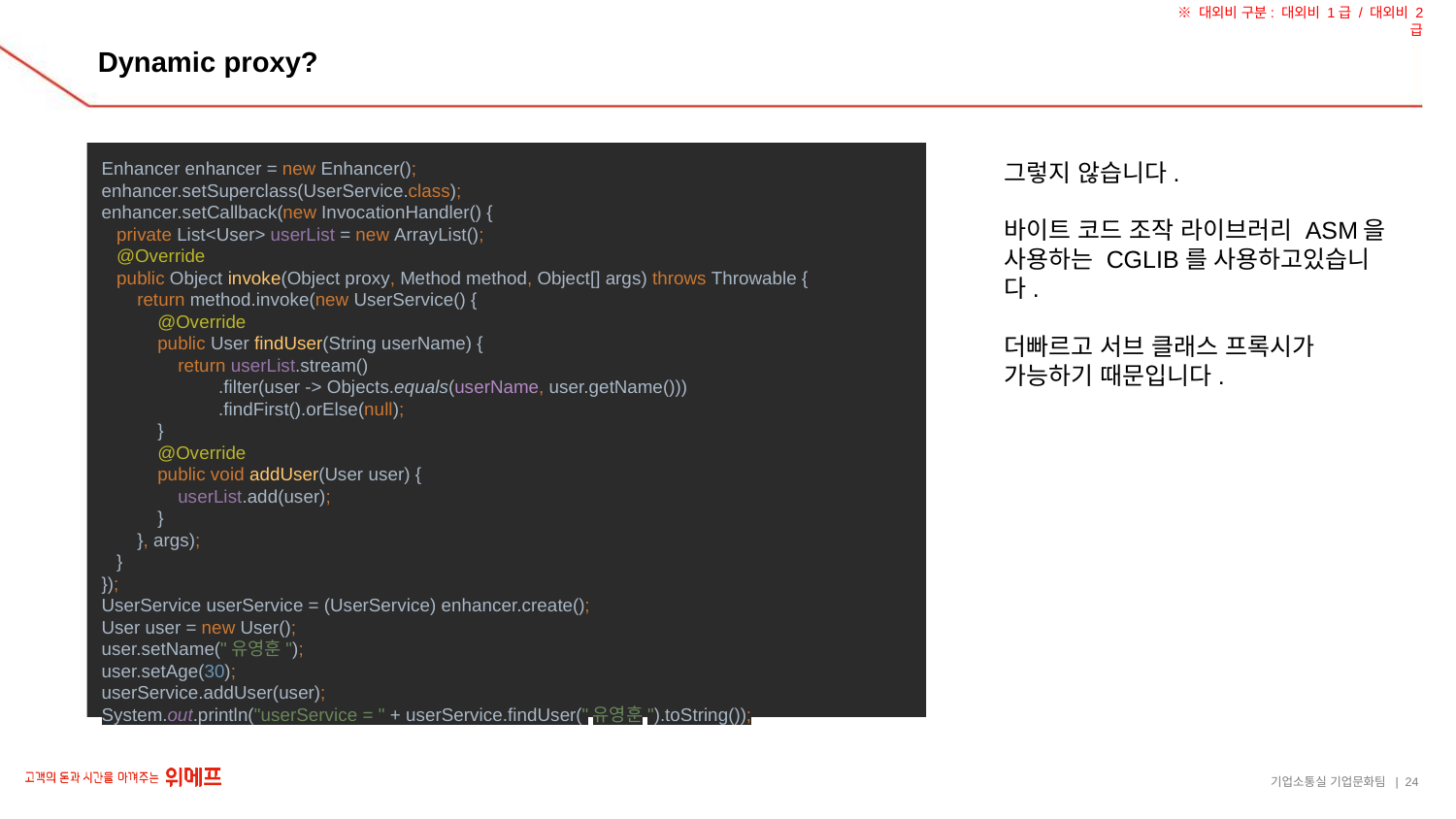

# Dynamic proxy?
Enhancer enhancer = new Enhancer();
enhancer.setSuperclass(UserService.class);
enhancer.setCallback(new InvocationHandler() {
   private List<User> userList = new ArrayList();
   @Override
   public Object invoke(Object proxy, Method method, Object[] args) throws Throwable {
       return method.invoke(new UserService() {
           @Override
           public User findUser(String userName) {
               return userList.stream()
                       .filter(user -> Objects.equals(userName, user.getName()))
                       .findFirst().orElse(null);
           }
           @Override
           public void addUser(User user) {
               userList.add(user);
           }
       }, args);
   }
});
UserService userService = (UserService) enhancer.create();
User user = new User();
user.setName("유영훈");
user.setAge(30);
userService.addUser(user);
System.out.println("userService = " + userService.findUser("유영훈").toString());

그렇지 않습니다.

바이트 코드 조작 라이브러리 ASM을 사용하는 CGLIB를 사용하고있습니다.

더빠르고 서브 클래스 프록시가 가능하기 때문입니다.